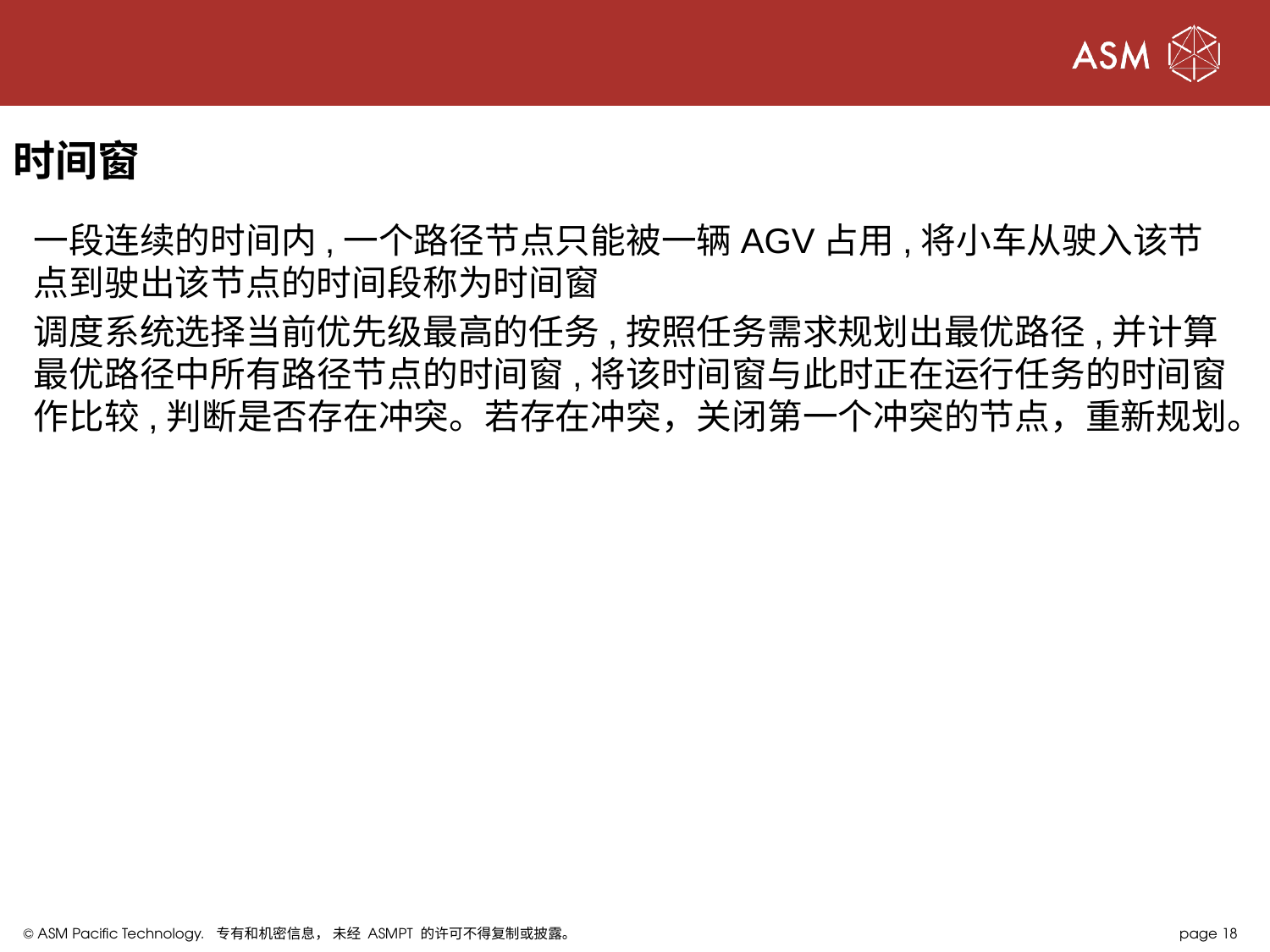

# 时间窗
一段连续的时间内,一个路径节点只能被一辆AGV占用,将小车从驶入该节点到驶出该节点的时间段称为时间窗
调度系统选择当前优先级最高的任务,按照任务需求规划出最优路径,并计算最优路径中所有路径节点的时间窗,将该时间窗与此时正在运行任务的时间窗作比较,判断是否存在冲突。若存在冲突，关闭第一个冲突的节点，重新规划。